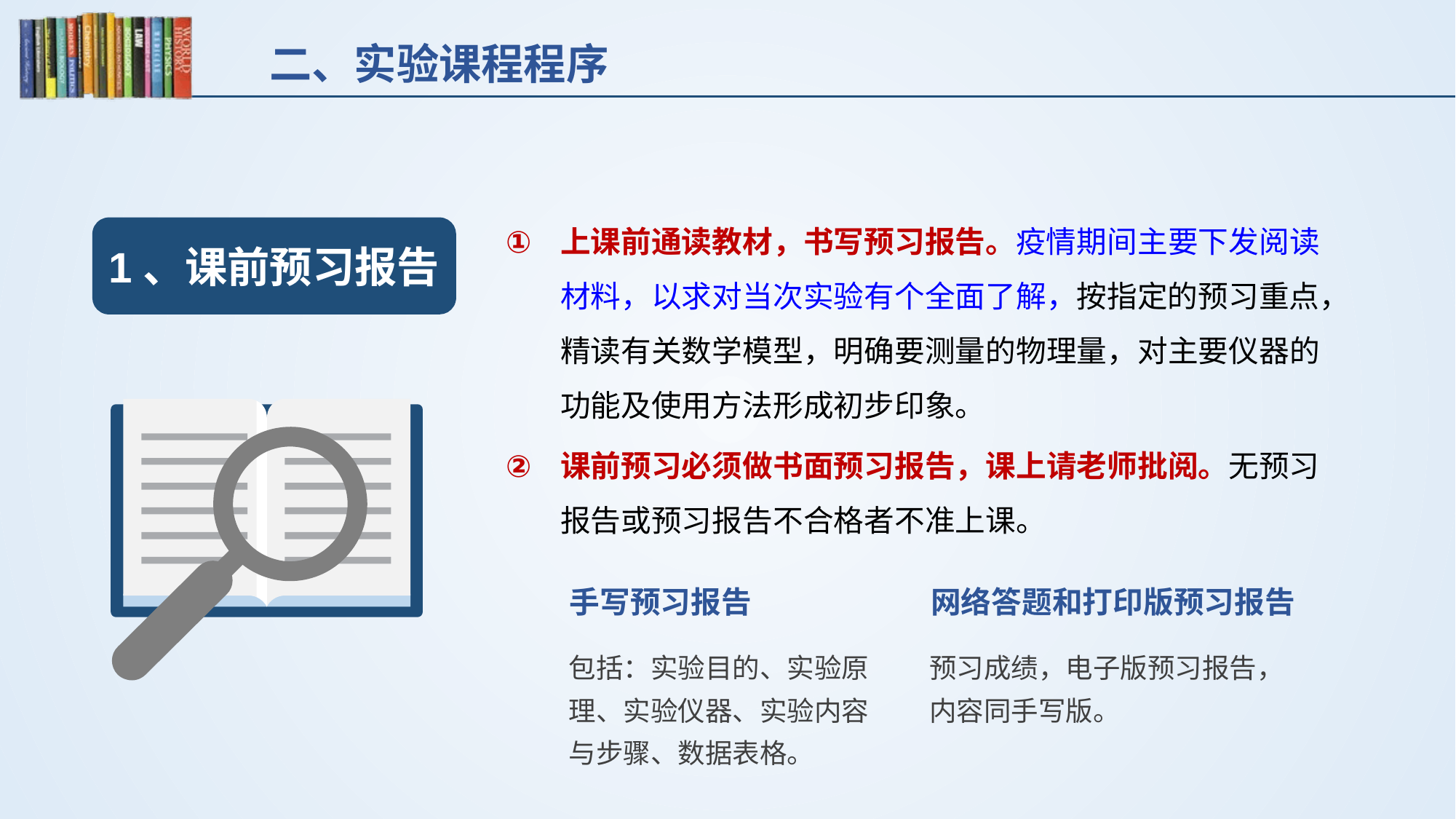

二、实验课程程序
上课前通读教材，书写预习报告。疫情期间主要下发阅读材料，以求对当次实验有个全面了解，按指定的预习重点，精读有关数学模型，明确要测量的物理量，对主要仪器的功能及使用方法形成初步印象。
课前预习必须做书面预习报告，课上请老师批阅。无预习报告或预习报告不合格者不准上课。
1、课前预习报告

手写预习报告
网络答题和打印版预习报告
包括：实验目的、实验原理、实验仪器、实验内容与步骤、数据表格。
预习成绩，电子版预习报告，内容同手写版。